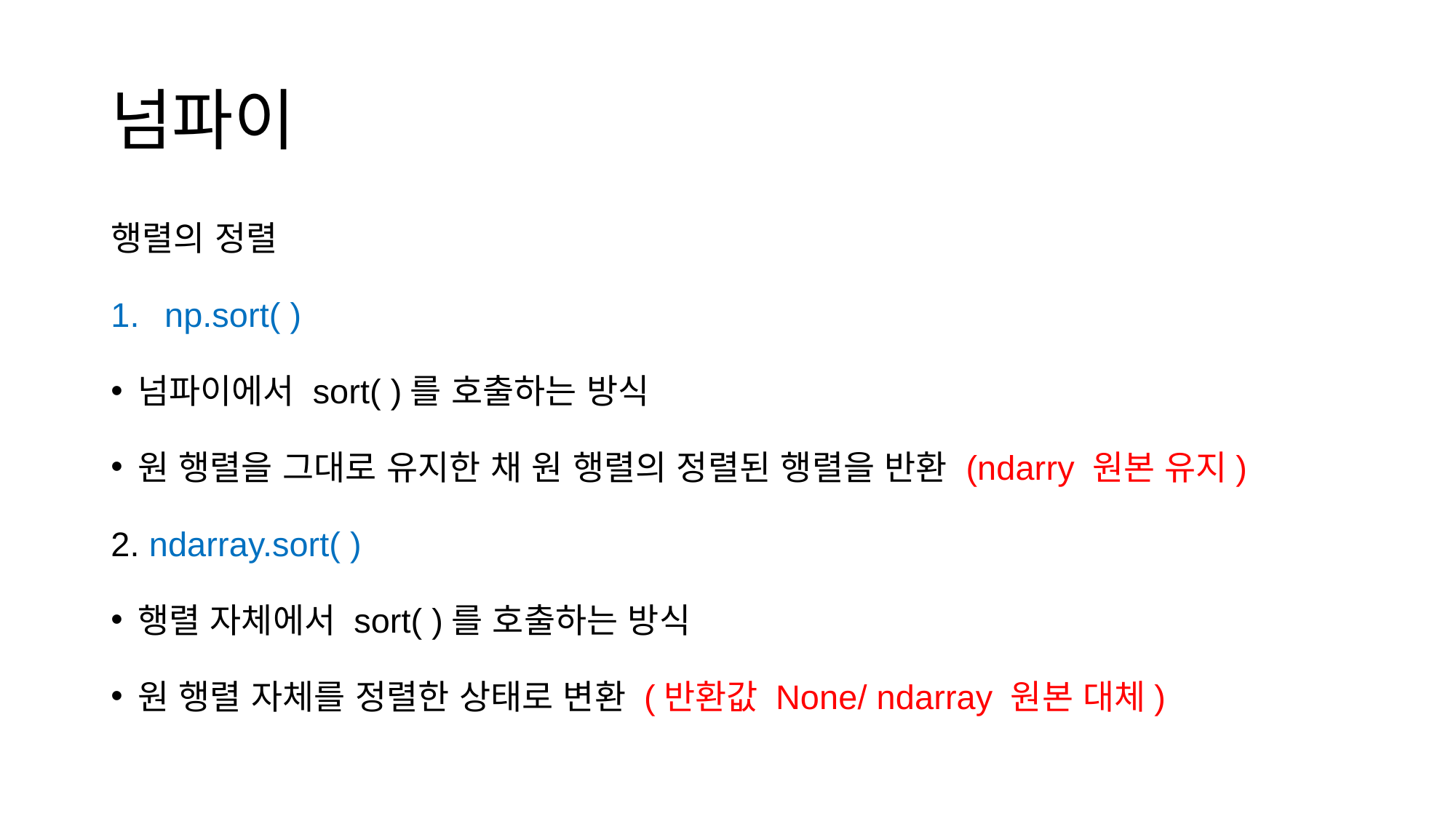

# 넘파이
행렬의 정렬
np.sort( )
넘파이에서 sort( )를 호출하는 방식
원 행렬을 그대로 유지한 채 원 행렬의 정렬된 행렬을 반환 (ndarry 원본 유지)
2. ndarray.sort( )
행렬 자체에서 sort( )를 호출하는 방식
원 행렬 자체를 정렬한 상태로 변환 (반환값 None/ ndarray 원본 대체)